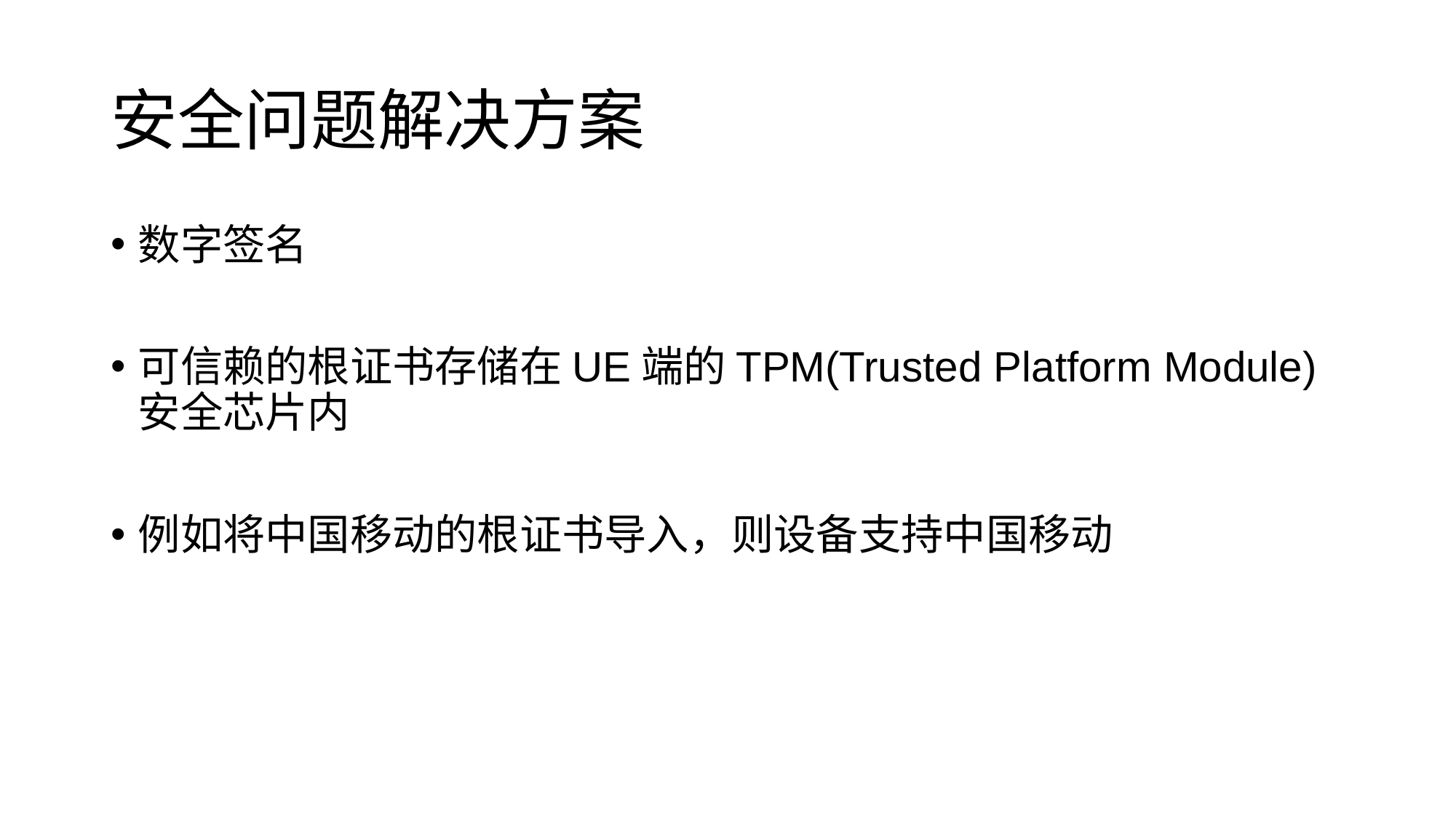

# 安全问题解决方案
数字签名

可信赖的根证书存储在UE端的TPM(Trusted Platform Module)安全芯片内

例如将中国移动的根证书导入，则设备支持中国移动